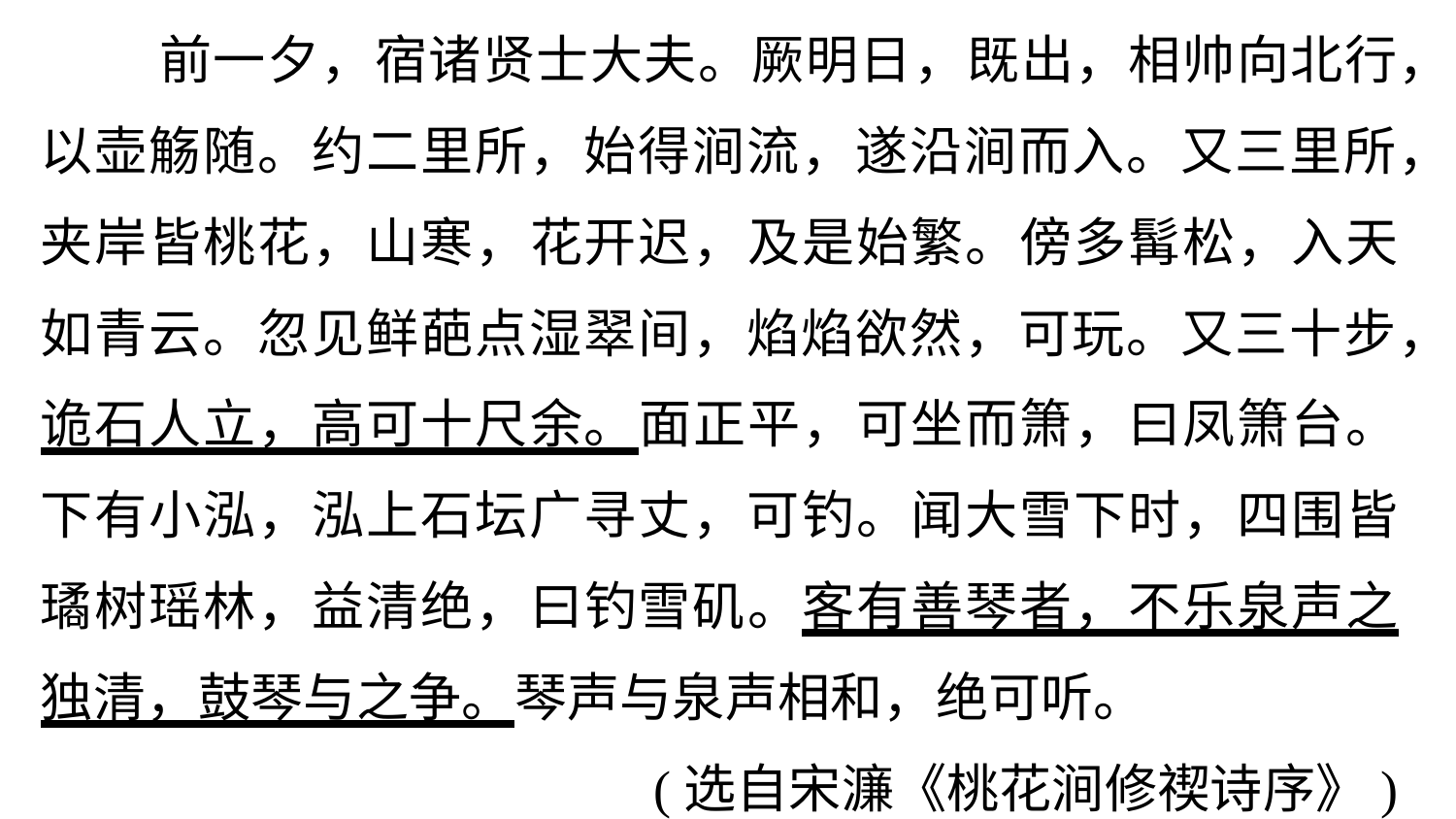

前一夕，宿诸贤士大夫。厥明日，既出，相帅向北行，以壶觞随。约二里所，始得涧流，遂沿涧而入。又三里所，夹岸皆桃花，山寒，花开迟，及是始繁。傍多髯松，入天如青云。忽见鲜葩点湿翠间，焰焰欲然，可玩。又三十步，诡石人立，高可十尺余。面正平，可坐而箫，曰凤箫台。下有小泓，泓上石坛广寻丈，可钓。闻大雪下时，四围皆璚树瑶林，益清绝，曰钓雪矶。客有善琴者，不乐泉声之独清，鼓琴与之争。琴声与泉声相和，绝可听。
(选自宋濂《桃花涧修禊诗序》)